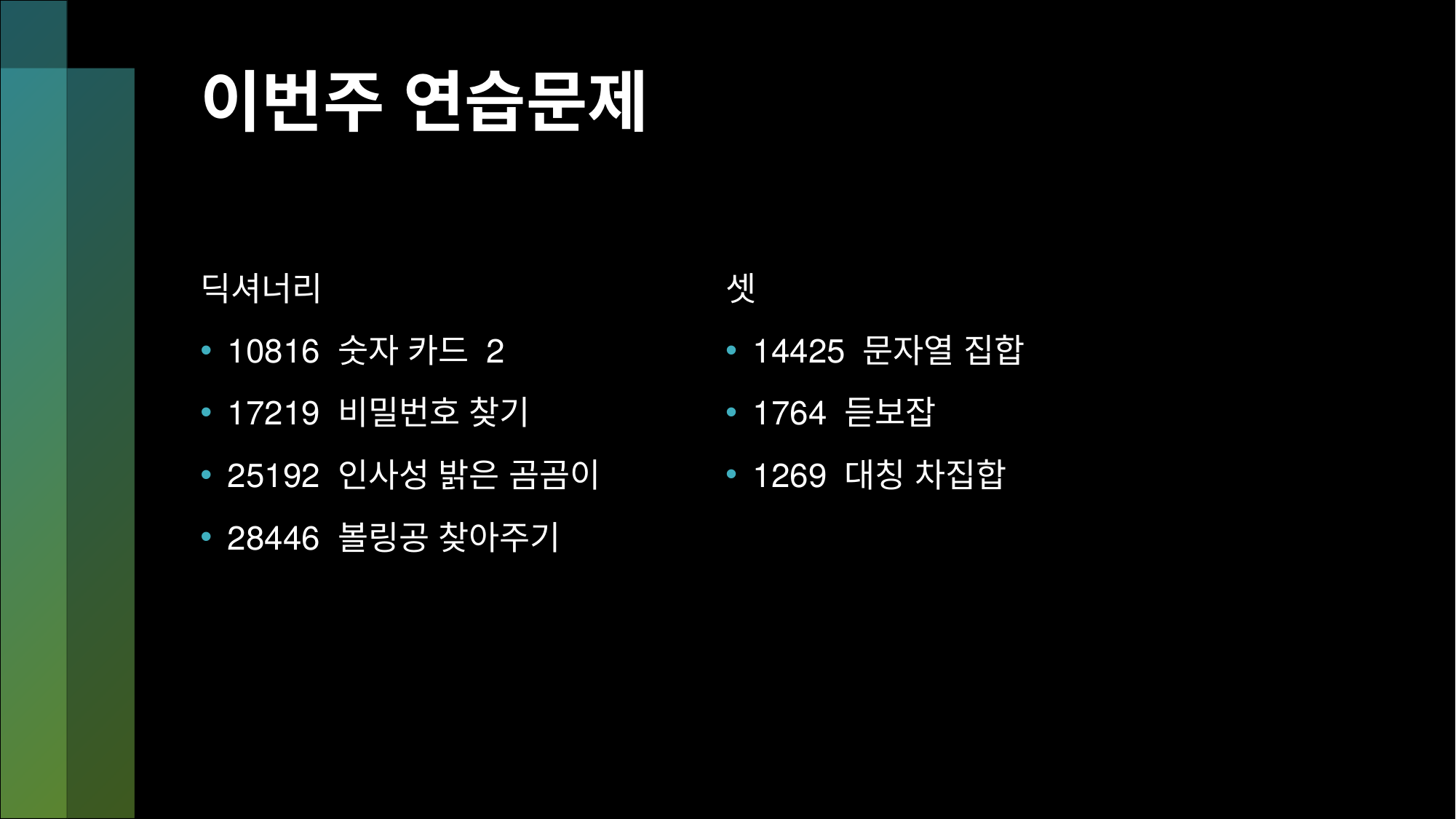

# 이번주 연습문제
딕셔너리
10816 숫자 카드 2
17219 비밀번호 찾기
25192 인사성 밝은 곰곰이
28446 볼링공 찾아주기

셋
14425 문자열 집합
1764 듣보잡
1269 대칭 차집합